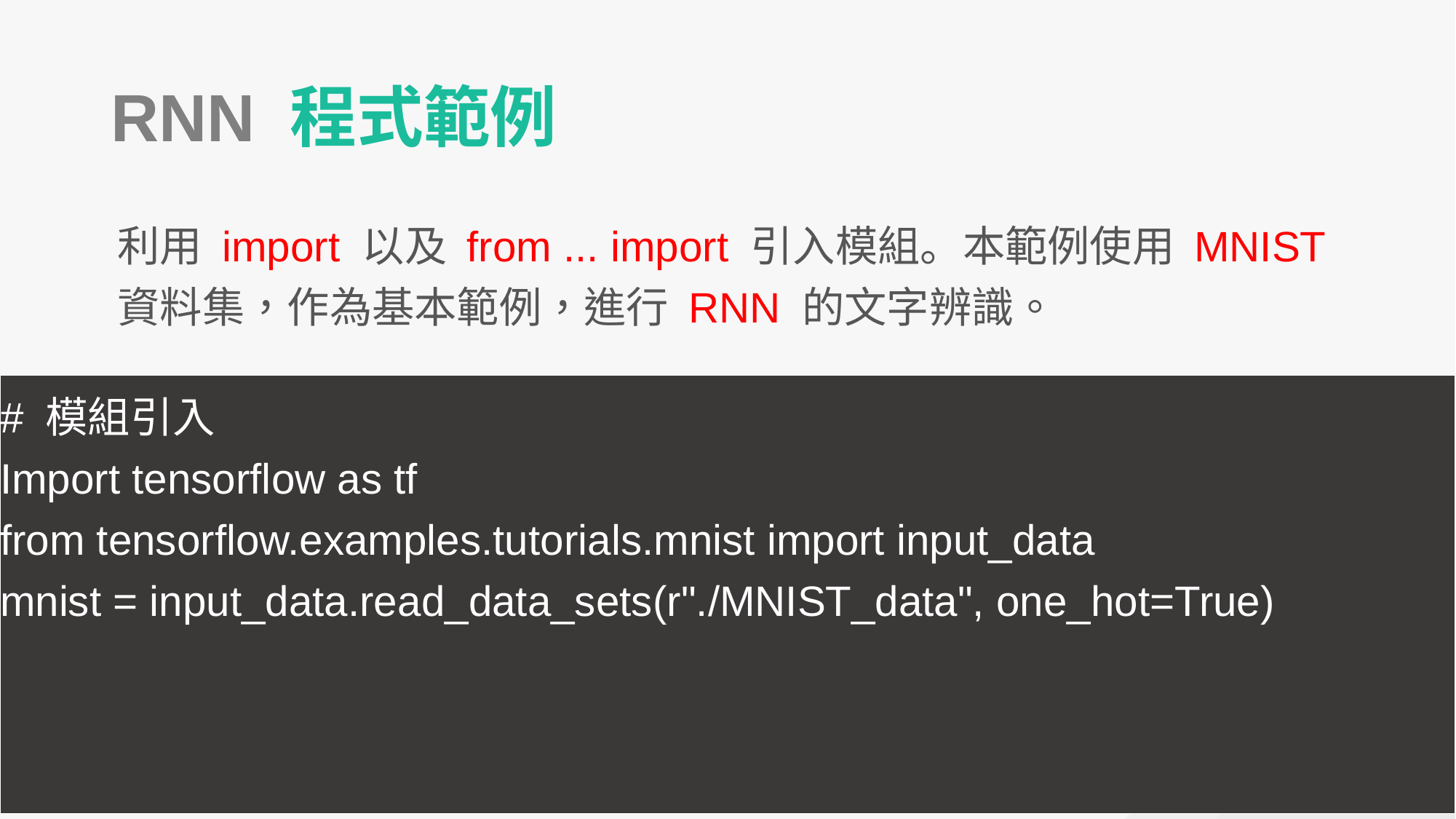

RNN 程式範例
利用 import 以及 from ... import 引入模組。本範例使用 MNIST 資料集，作為基本範例，進行 RNN 的文字辨識。
# 模組引入
Import tensorflow as tf
from tensorflow.examples.tutorials.mnist import input_data
mnist = input_data.read_data_sets(r"./MNIST_data", one_hot=True)